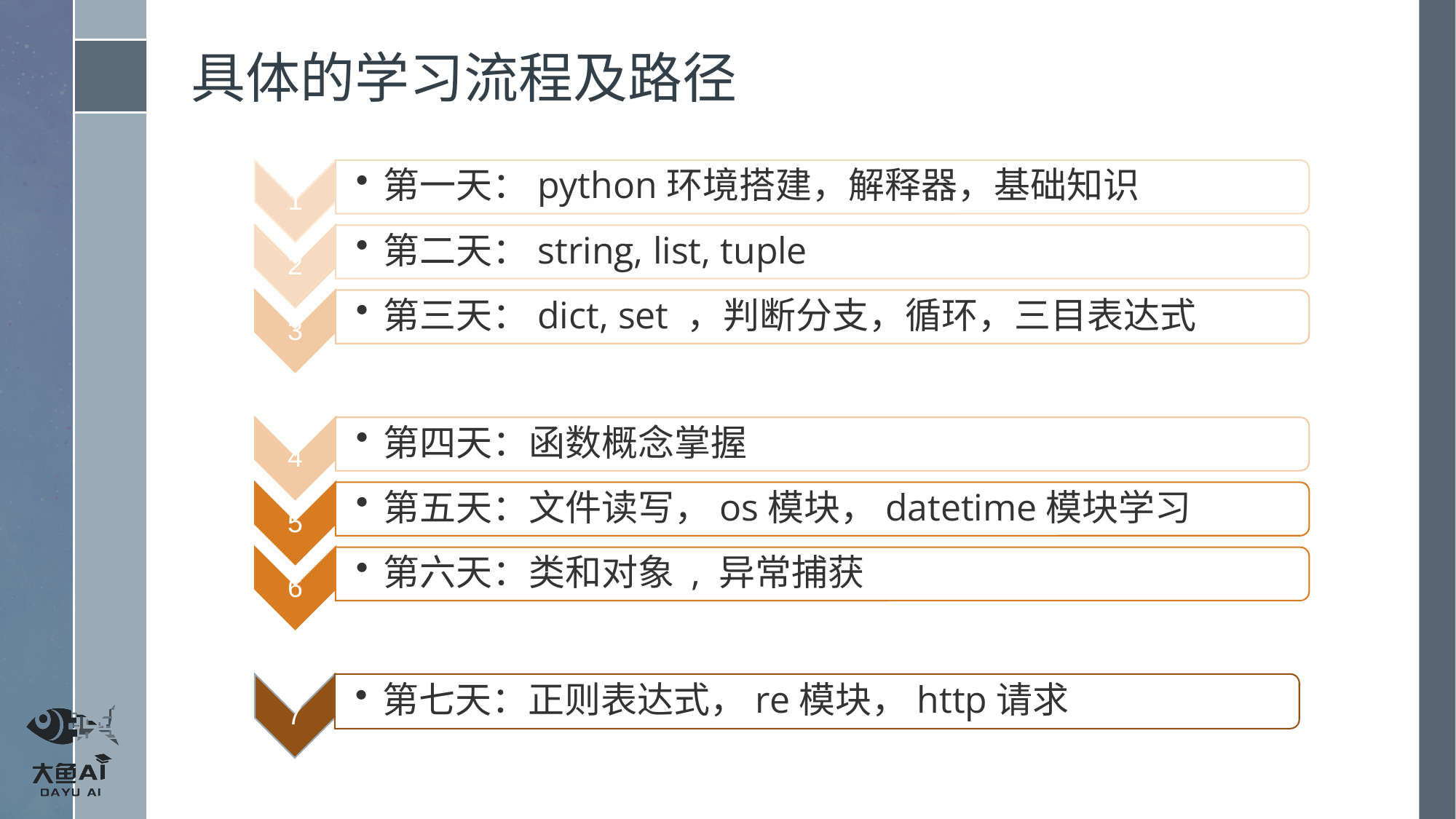

# 具体的学习流程及路径
1
第一天：python环境搭建，解释器，基础知识
2
第二天：string, list, tuple
3
第三天：dict, set ，判断分支，循环，三目表达式
4
第四天：函数概念掌握
5
第五天：文件读写，os模块，datetime模块学习
6
第六天：类和对象 , 异常捕获
7
第七天：正则表达式，re模块，http请求